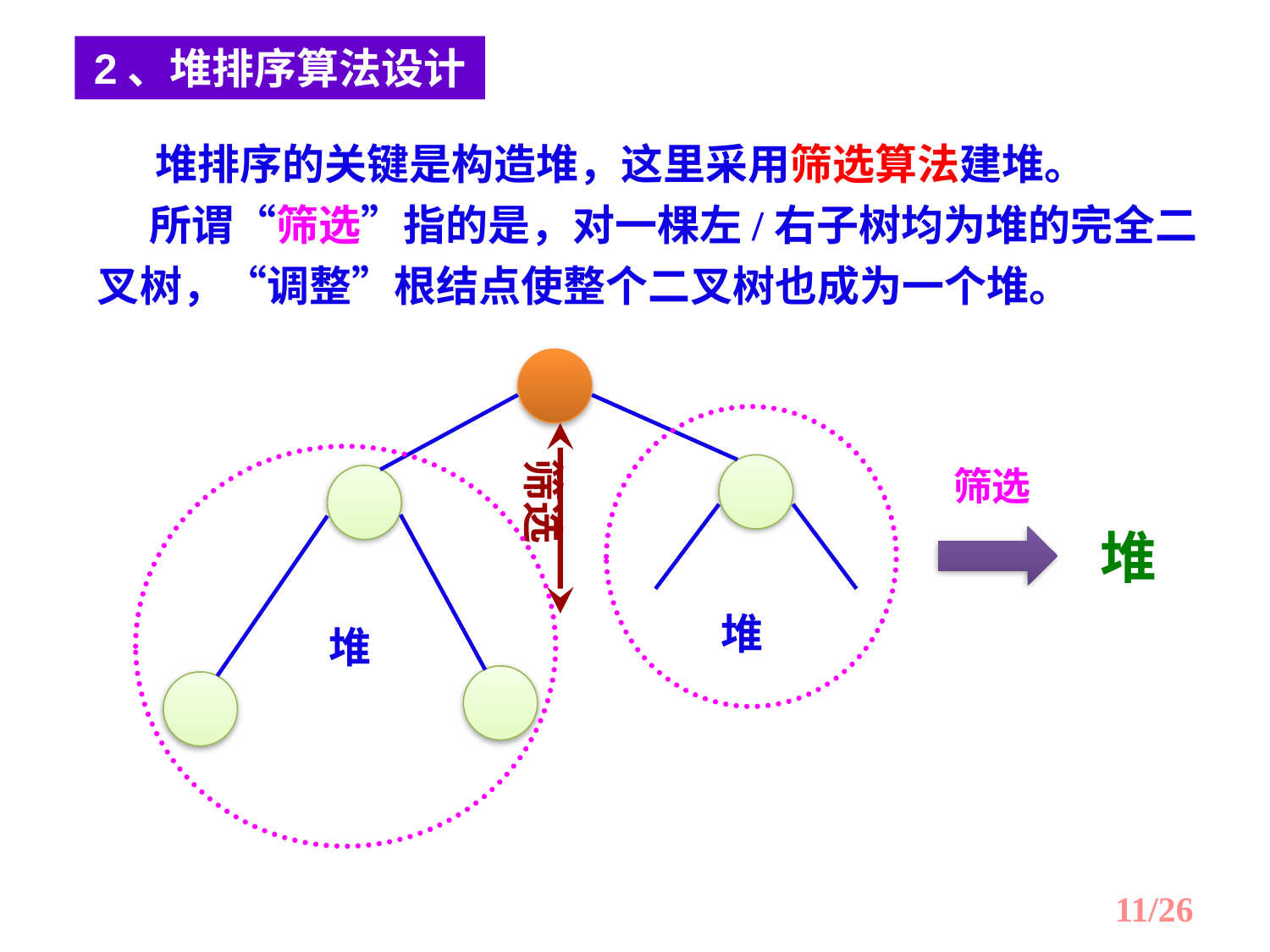

2、堆排序算法设计
     堆排序的关键是构造堆，这里采用筛选算法建堆。
　 所谓“筛选”指的是，对一棵左/右子树均为堆的完全二叉树，“调整”根结点使整个二叉树也成为一个堆。

筛选

筛选
堆

堆
堆

11/26